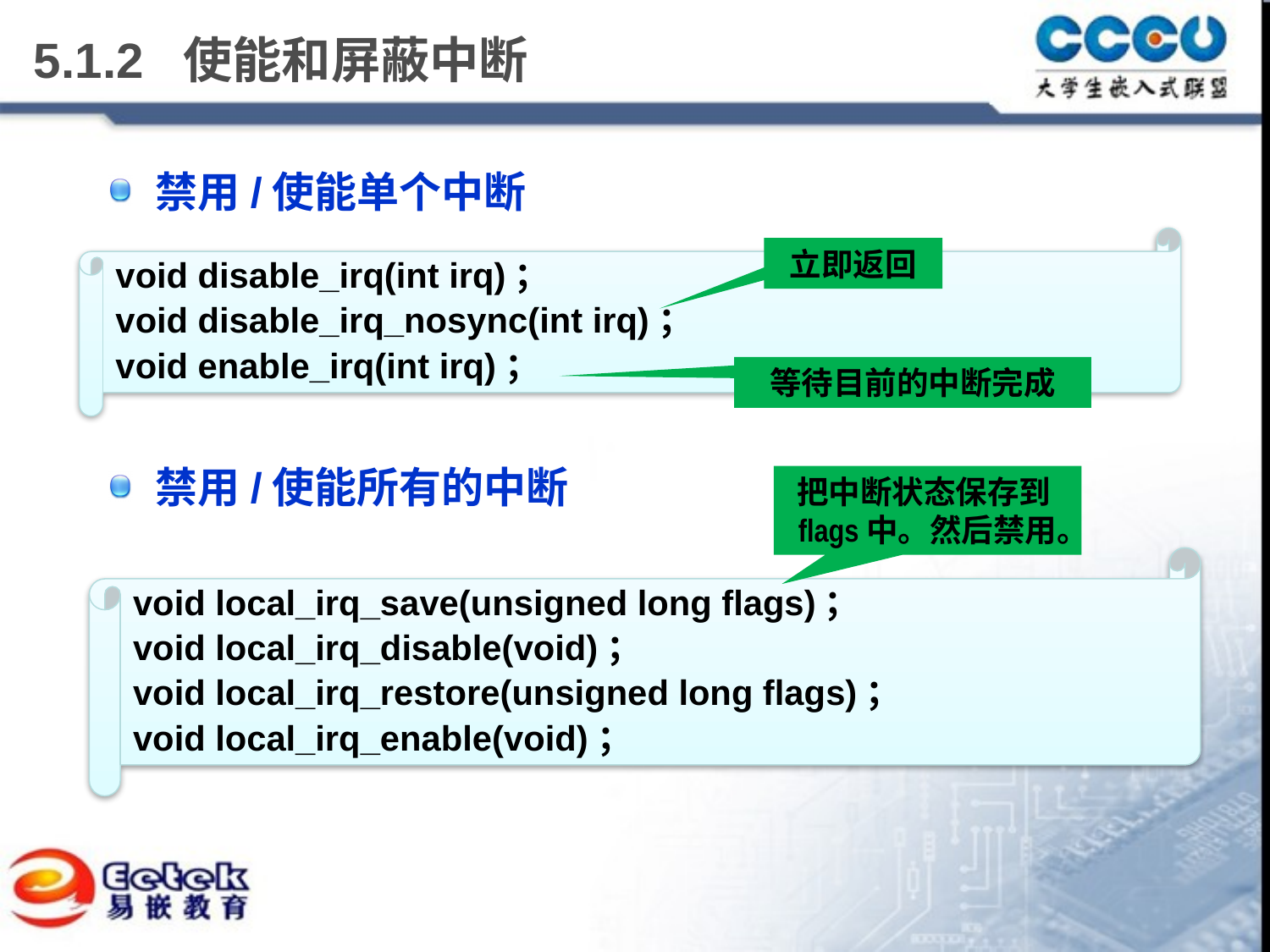

# 5.1.2  使能和屏蔽中断
禁用/使能单个中断

禁用/使能所有的中断

void disable_irq(int irq)；
void disable_irq_nosync(int irq)；
void enable_irq(int irq)；
立即返回
等待目前的中断完成
把中断状态保存到flags中。然后禁用。
void local_irq_save(unsigned long flags)；
void local_irq_disable(void)；
void local_irq_restore(unsigned long flags)；
void local_irq_enable(void)；